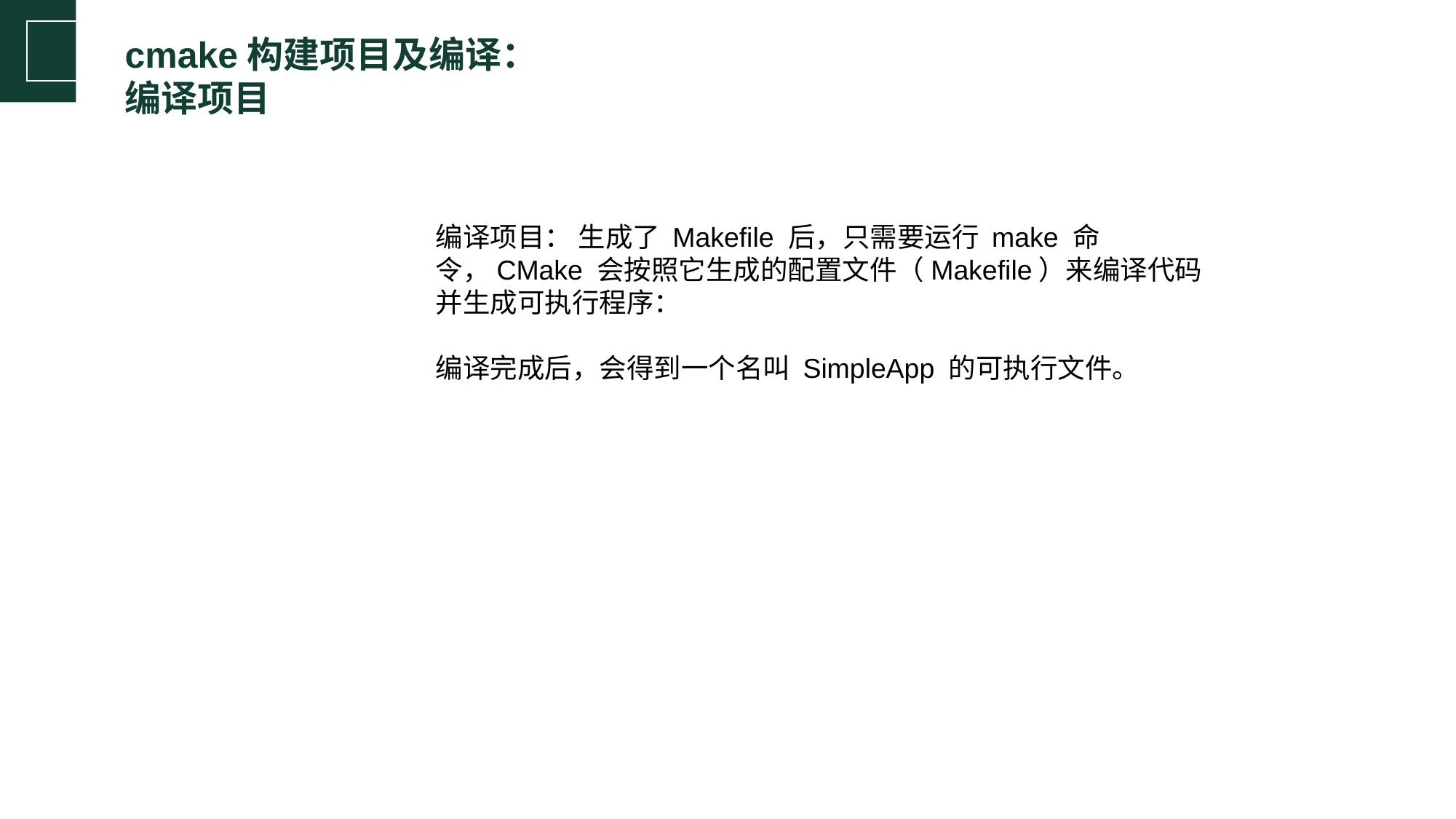

cmake构建项目及编译：
编译项目
编译项目： 生成了 Makefile 后，只需要运行 make 命令，CMake 会按照它生成的配置文件（Makefile）来编译代码并生成可执行程序：

编译完成后，会得到一个名叫 SimpleApp 的可执行文件。